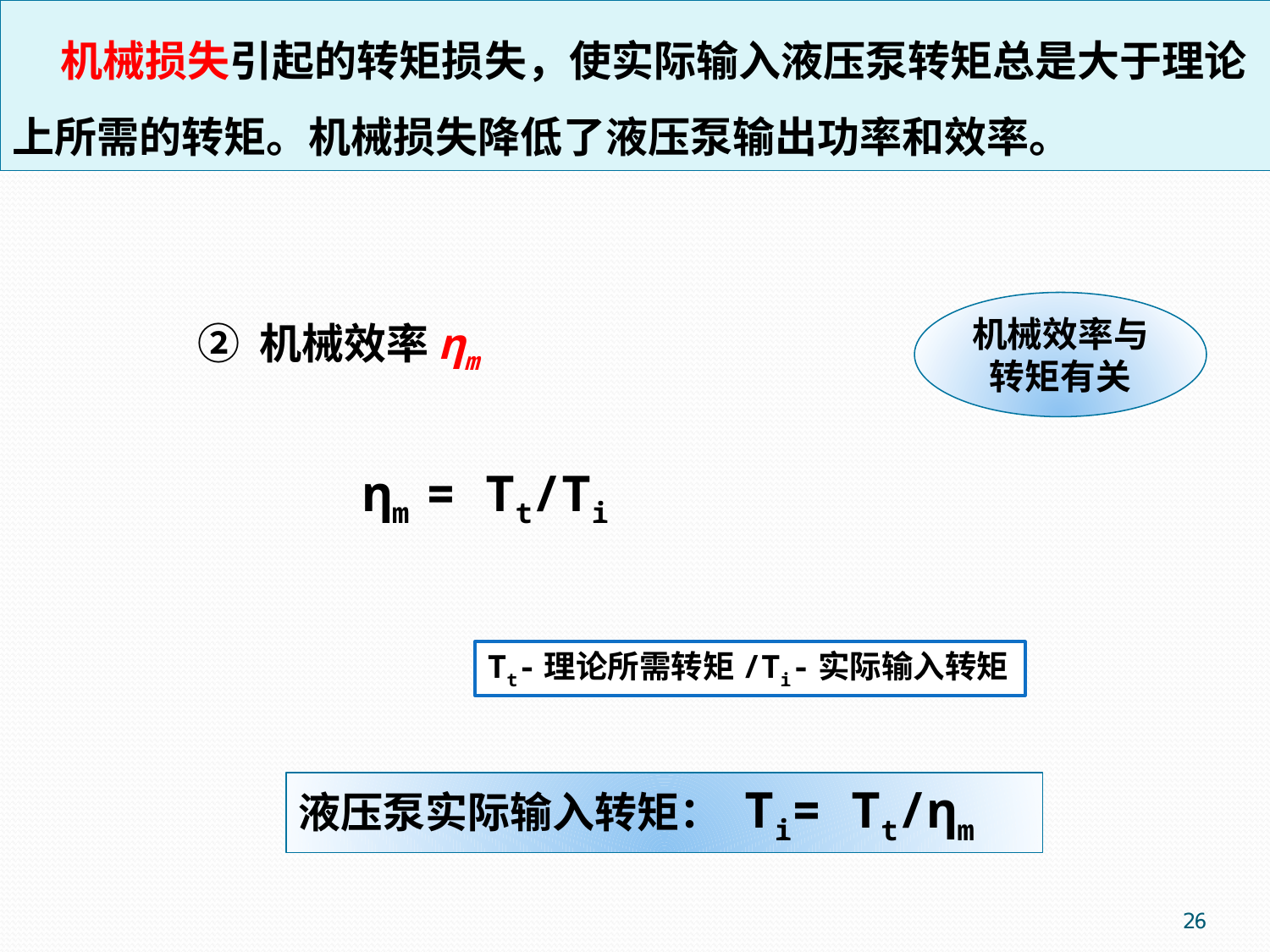

机械损失引起的转矩损失，使实际输入液压泵转矩总是大于理论上所需的转矩。机械损失降低了液压泵输出功率和效率。
② 机械效率ηm
机械效率与转矩有关
ηm = Tt/Ti
Tt-理论所需转矩/Ti-实际输入转矩
液压泵实际输入转矩： Ti= Tt/ηm
26